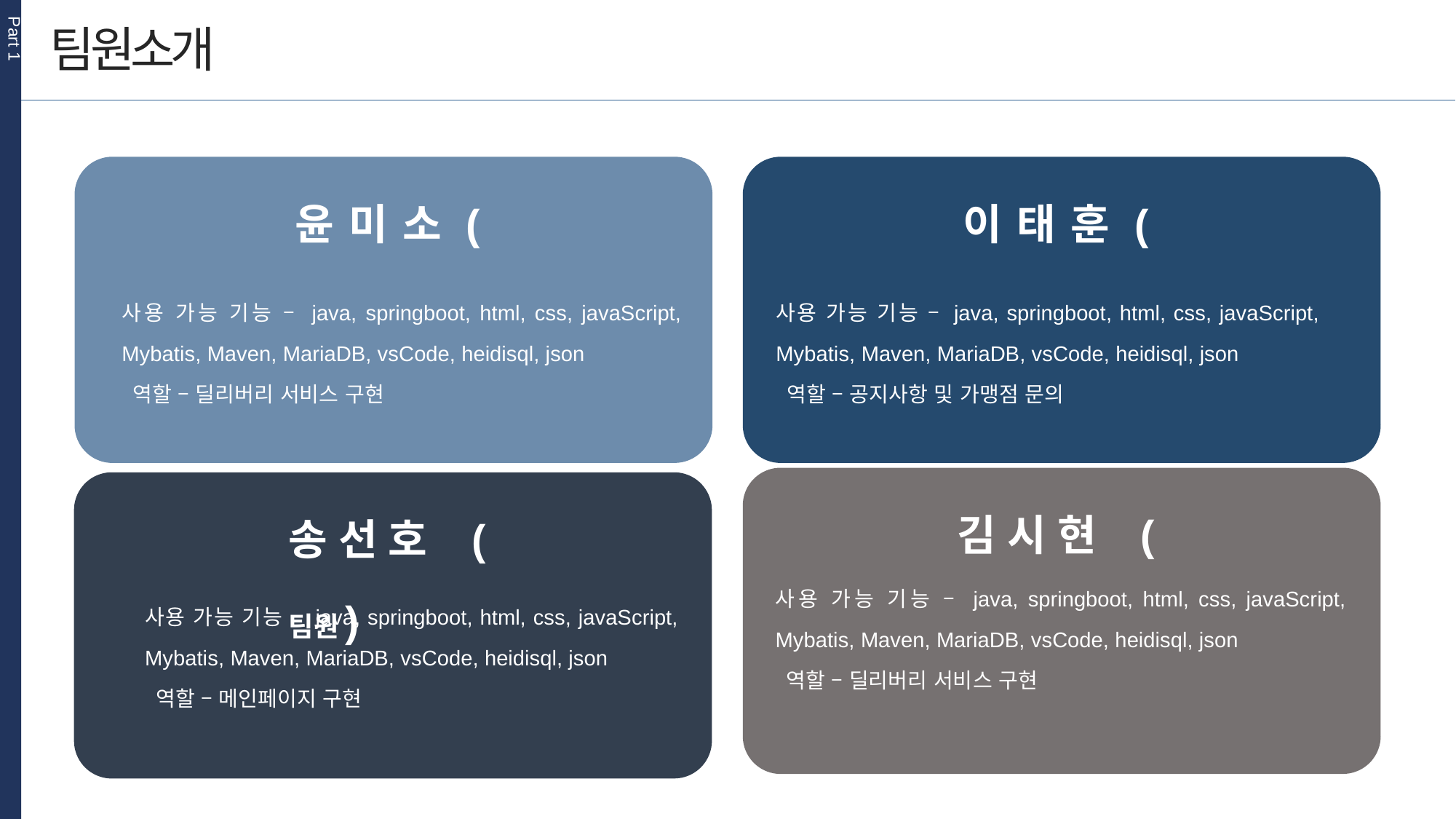

Part 1
팀원소개

윤미소(팀장)
사용 가능 기능 – java, springboot, html, css, javaScript, Mybatis, Maven, MariaDB, vsCode, heidisql, json
 역할 – 딜리버리 서비스 구현

이태훈(팀원)
사용 가능 기능 – java, springboot, html, css, javaScript, Mybatis, Maven, MariaDB, vsCode, heidisql, json
 역할 – 공지사항 및 가맹점 문의

김시현 (팀원)
사용 가능 기능 – java, springboot, html, css, javaScript, Mybatis, Maven, MariaDB, vsCode, heidisql, json
 역할 – 딜리버리 서비스 구현

송선호 (팀원)
사용 가능 기능 – java, springboot, html, css, javaScript, Mybatis, Maven, MariaDB, vsCode, heidisql, json
 역할 – 메인페이지 구현